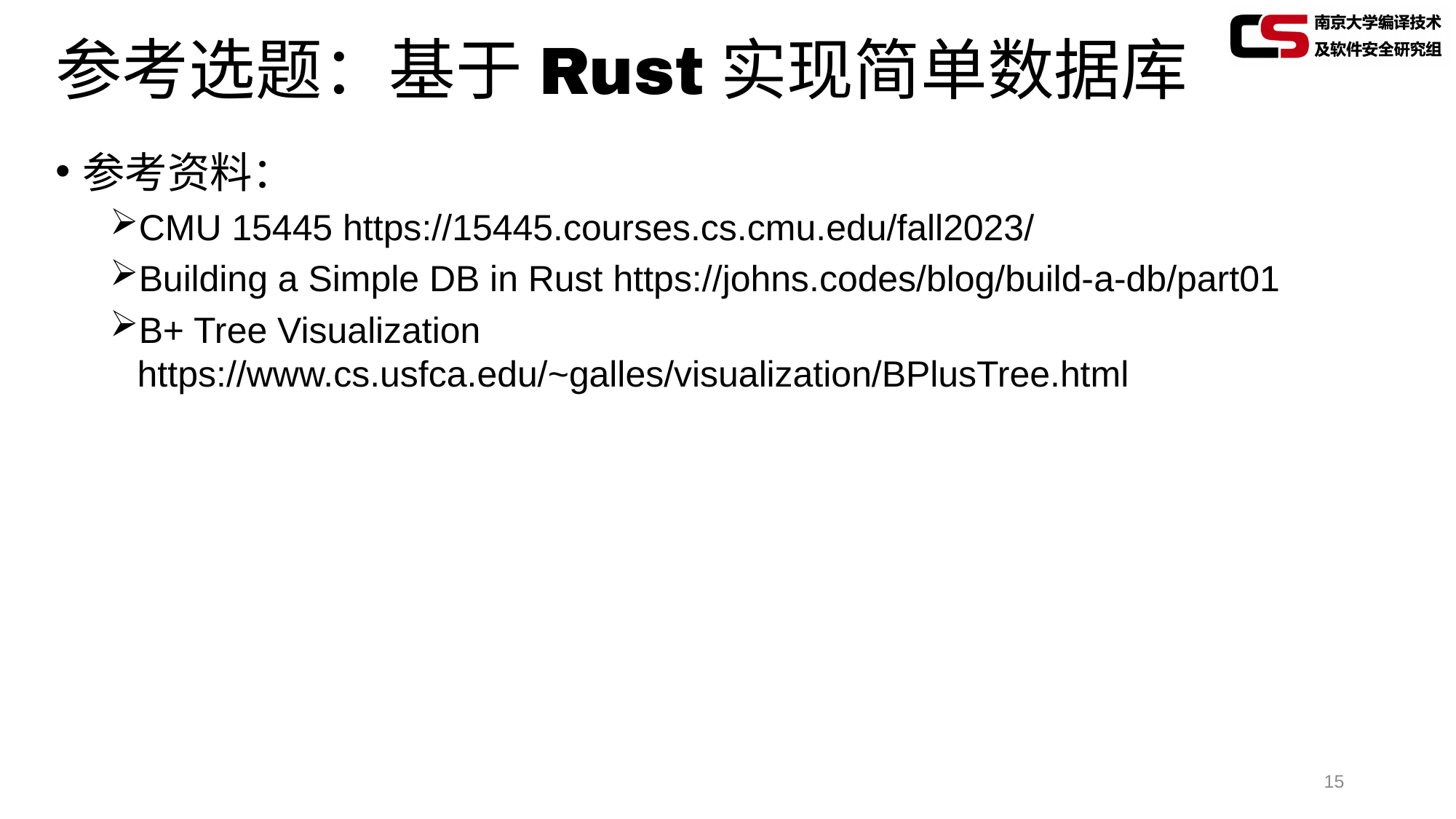

# 参考选题：基于Rust实现简单数据库
参考资料：
CMU 15445 https://15445.courses.cs.cmu.edu/fall2023/
Building a Simple DB in Rust https://johns.codes/blog/build-a-db/part01
B+ Tree Visualization https://www.cs.usfca.edu/~galles/visualization/BPlusTree.html

15